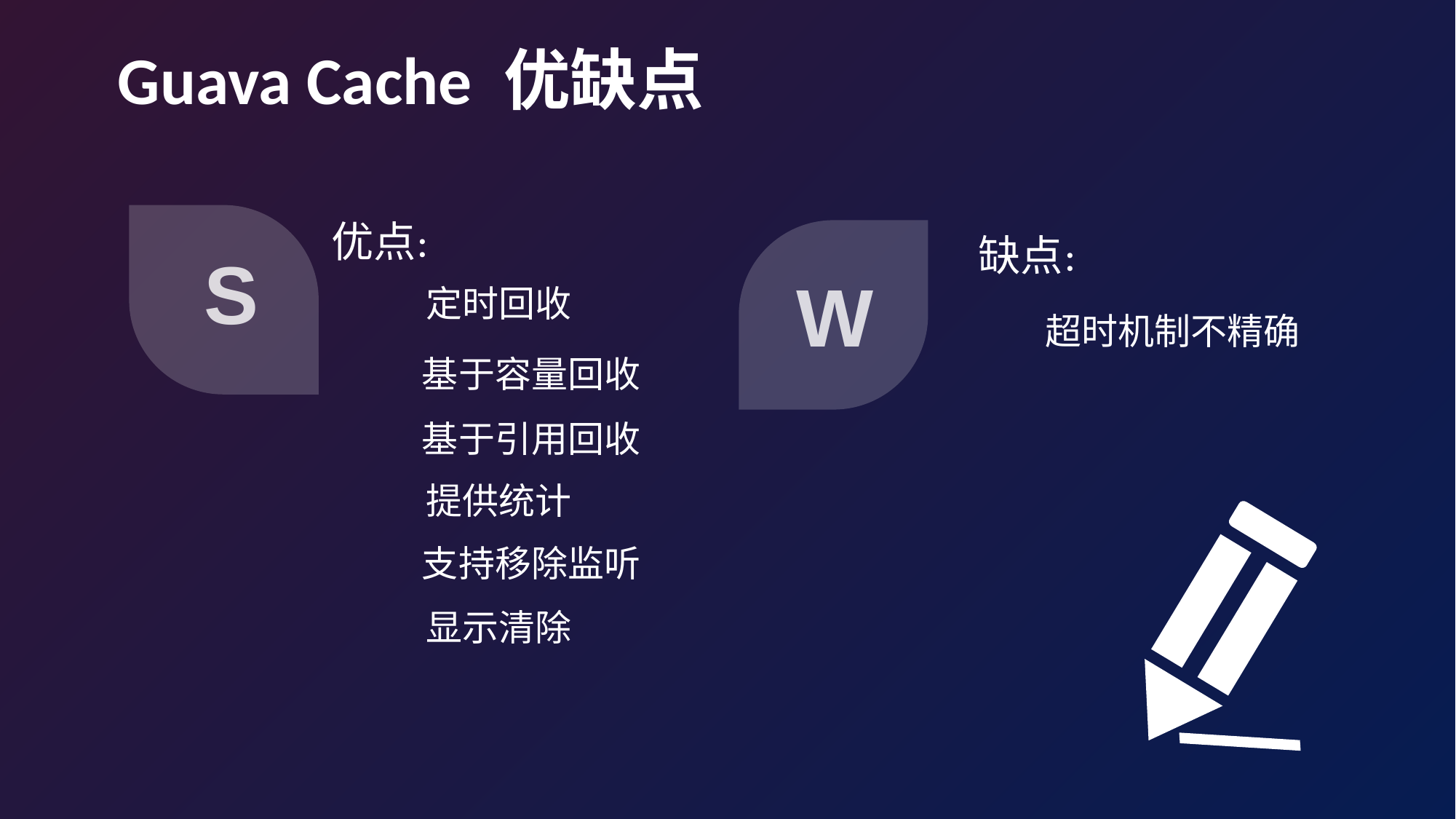

Guava Cache 优缺点

优点：

缺点：
S
W
定时回收
超时机制不精确
基于容量回收
基于引用回收
提供统计

支持移除监听
显示清除